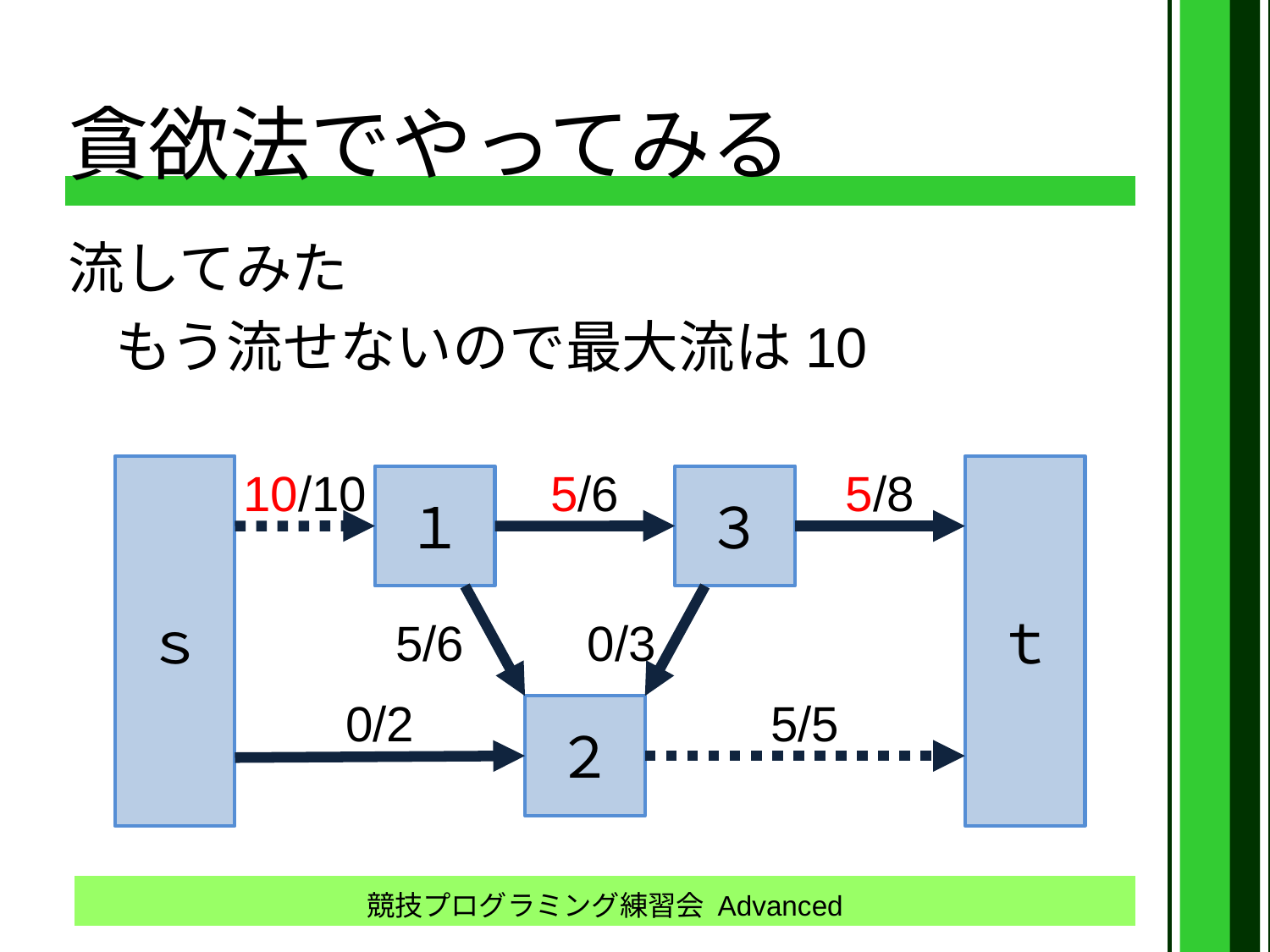

# 貪欲法でやってみる
流してみた
	もう流せないので最大流は10
ｓ
10/10
5/6
5/8
ｔ
１
３
5/6
0/3
0/2
5/5
２
競技プログラミング練習会 Advanced